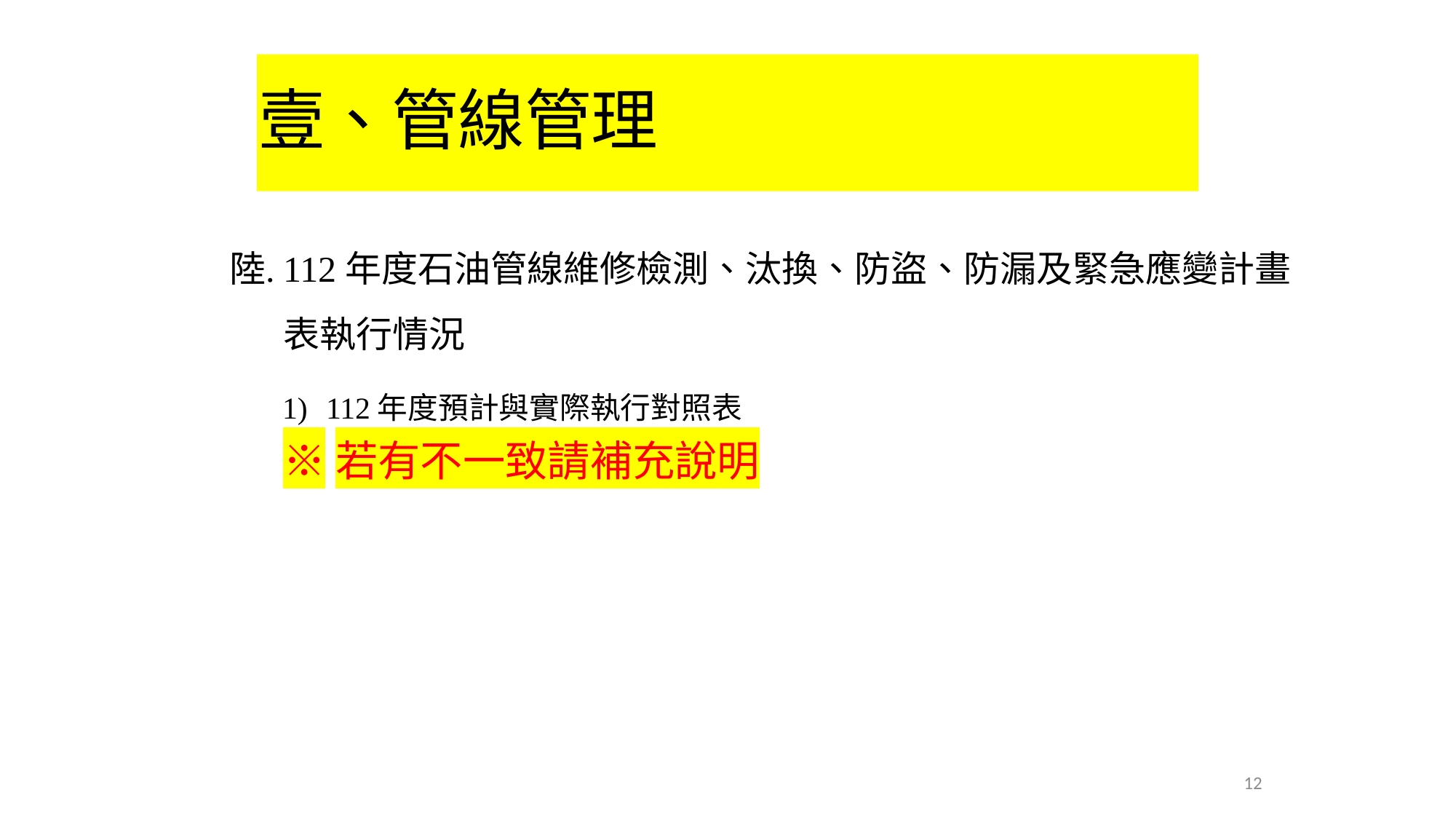

# 壹、管線管理
112年度石油管線維修檢測、汰換、防盜、防漏及緊急應變計畫表執行情況
112年度預計與實際執行對照表
※若有不一致請補充說明
12